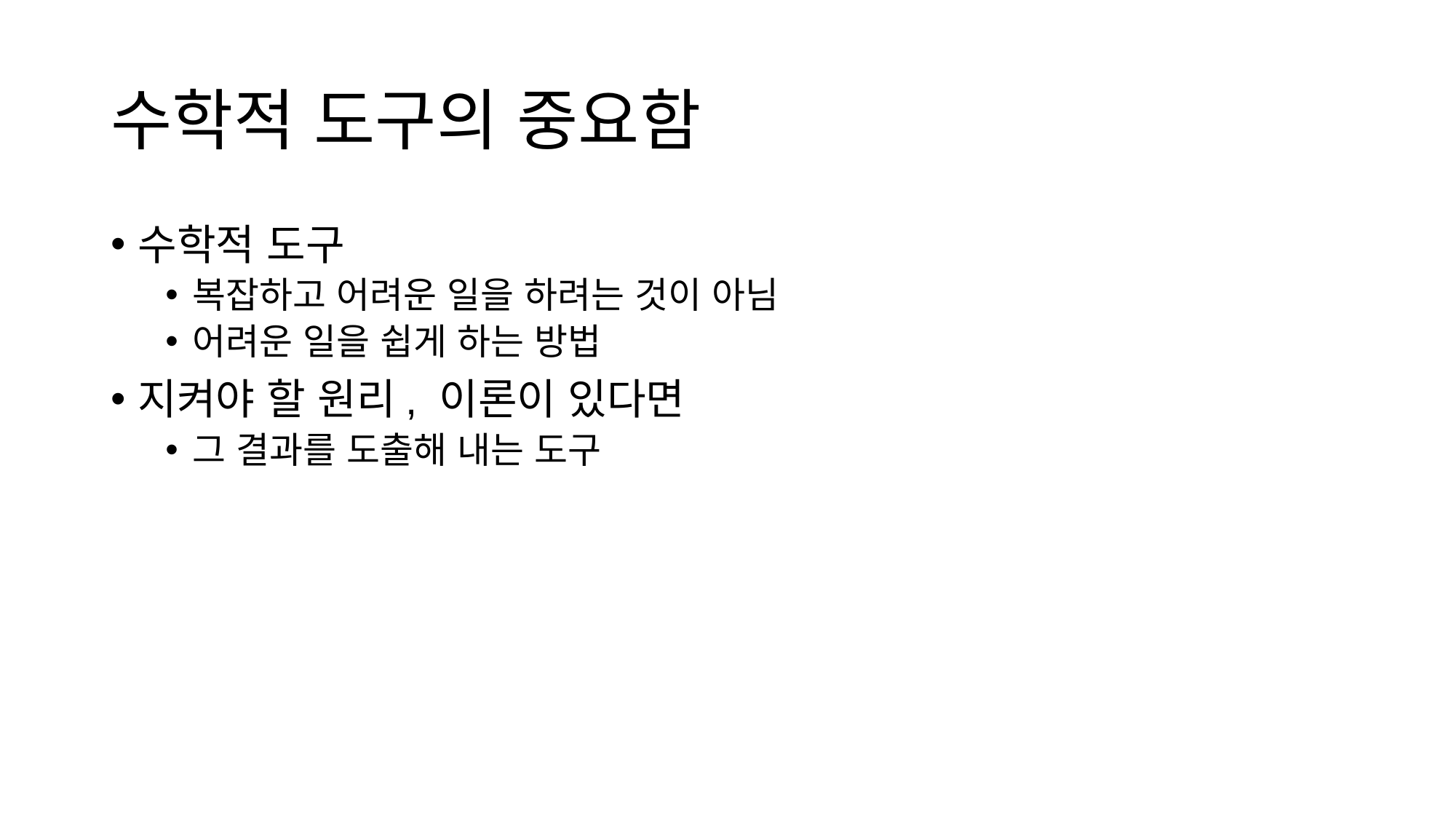

# 수학적 도구의 중요함
수학적 도구
복잡하고 어려운 일을 하려는 것이 아님
어려운 일을 쉽게 하는 방법
지켜야 할 원리, 이론이 있다면
그 결과를 도출해 내는 도구